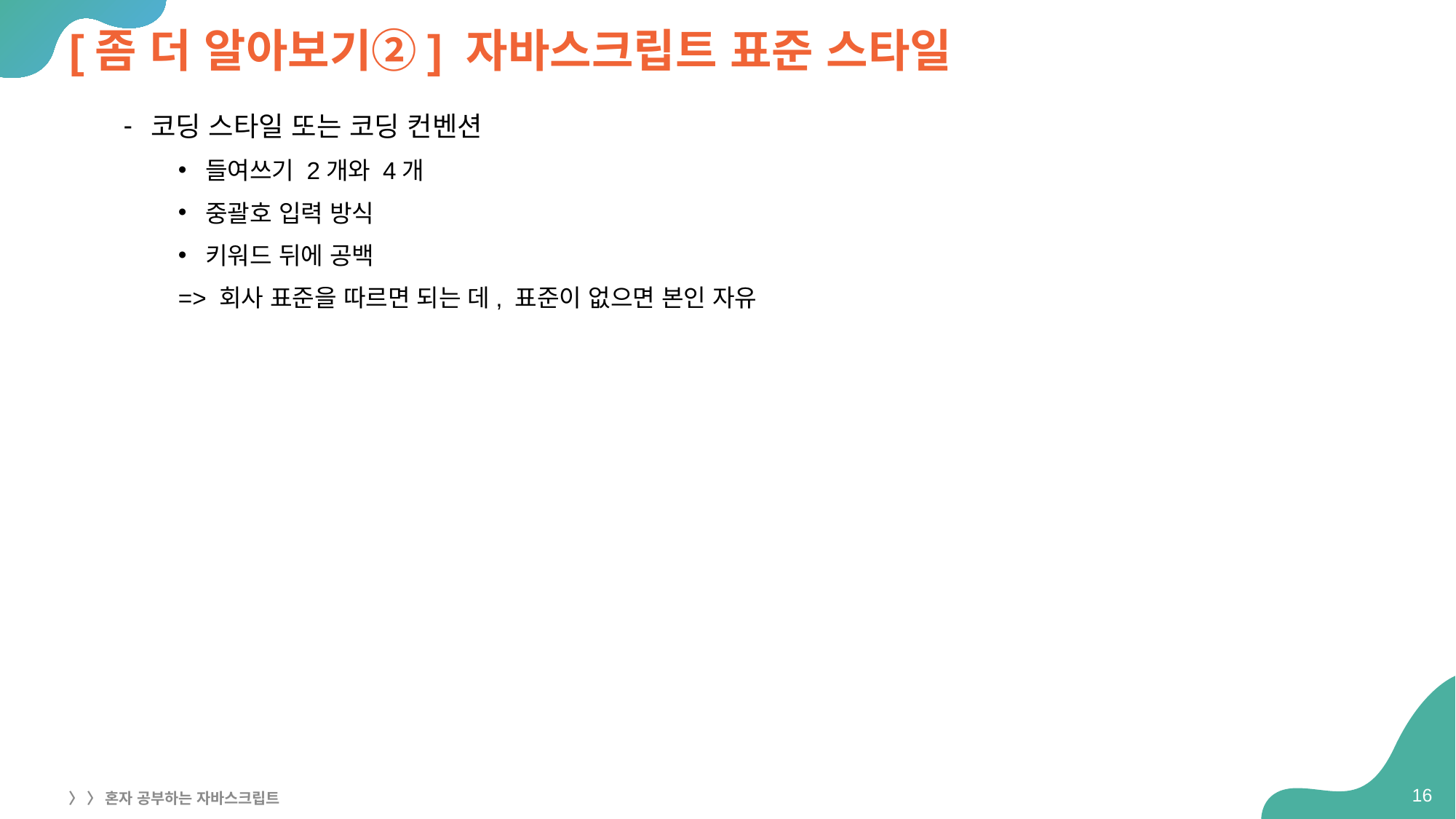

# [좀 더 알아보기②] 자바스크립트 표준 스타일
코딩 스타일 또는 코딩 컨벤션
들여쓰기 2개와 4개
중괄호 입력 방식
키워드 뒤에 공백
=> 회사 표준을 따르면 되는 데, 표준이 없으면 본인 자유
16
〉 〉 혼자 공부하는 자바스크립트